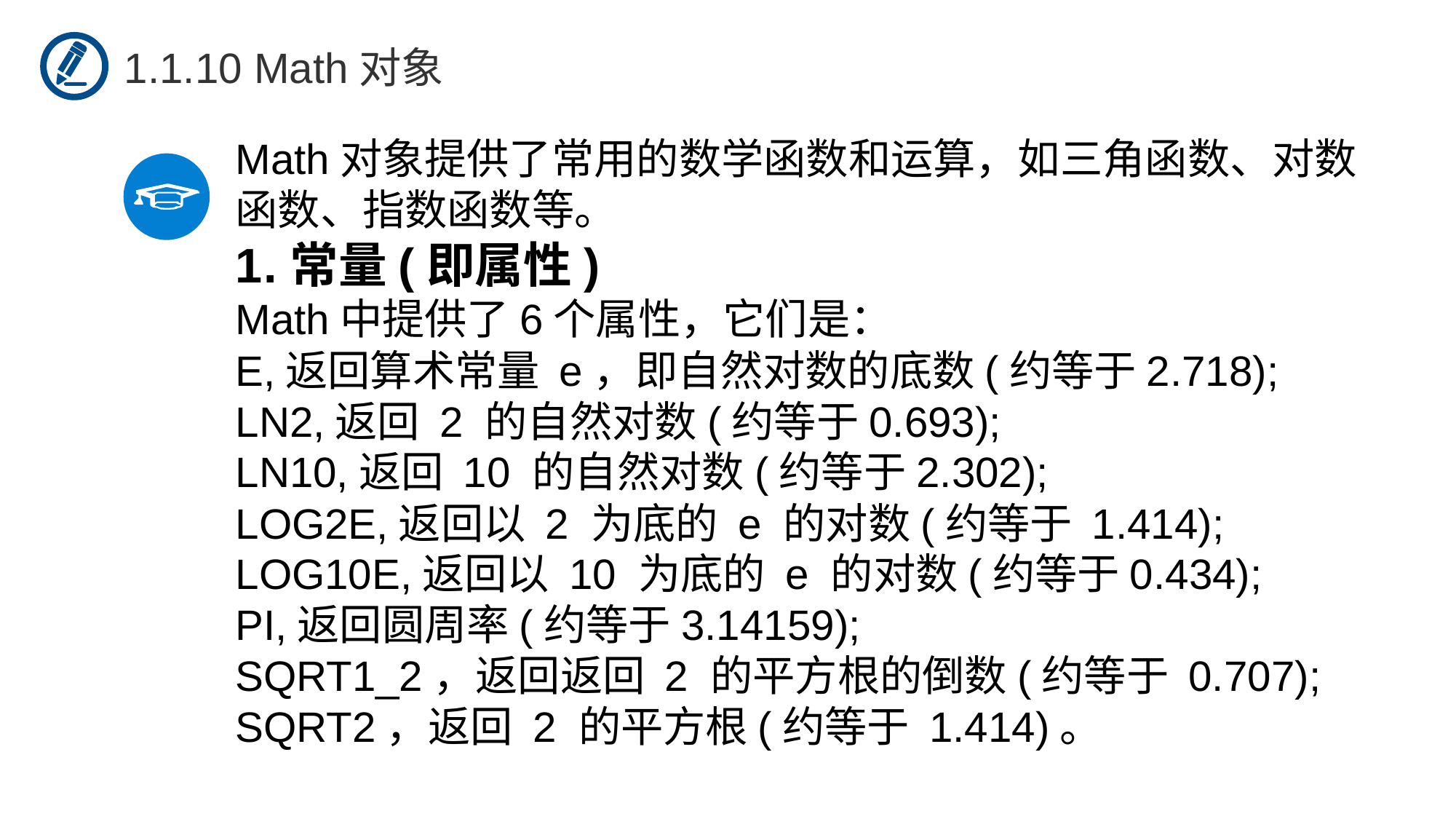

1.1.10 Math对象
Math对象提供了常用的数学函数和运算，如三角函数、对数函数、指数函数等。
常量(即属性)
Math中提供了6个属性，它们是：
E,返回算术常量 e，即自然对数的底数(约等于2.718);
LN2,返回 2 的自然对数(约等于0.693);
LN10,返回 10 的自然对数(约等于2.302);
LOG2E,返回以 2 为底的 e 的对数(约等于 1.414);
LOG10E,返回以 10 为底的 e 的对数(约等于0.434);
PI,返回圆周率(约等于3.14159);
SQRT1_2，返回返回 2 的平方根的倒数(约等于 0.707);
SQRT2，返回 2 的平方根(约等于 1.414)。